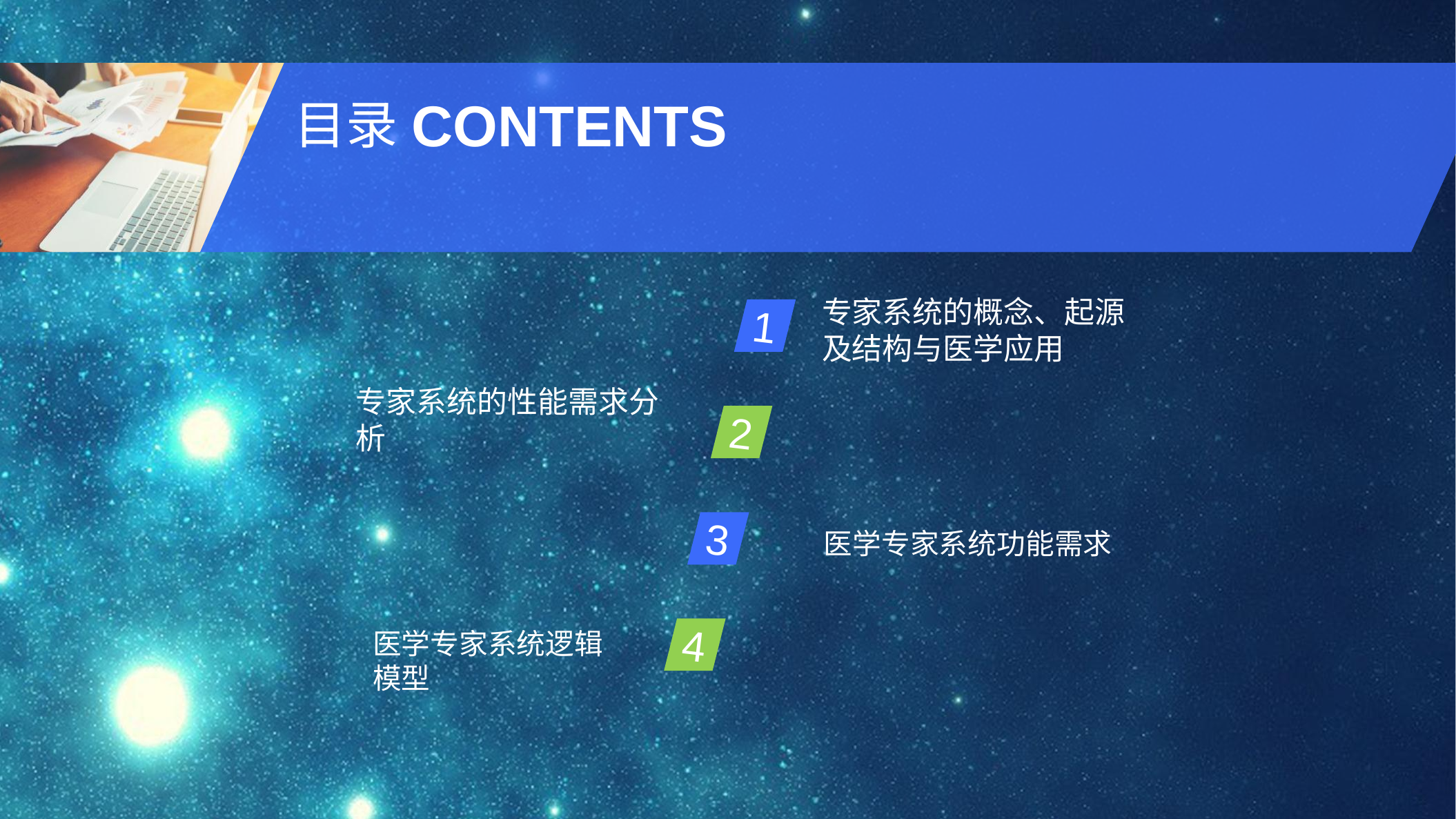

目录
CONTENTS
专家系统的概念、起源及结构与医学应用

1
专家系统的性能需求分析

2
3
医学专家系统功能需求
4
医学专家系统逻辑模型